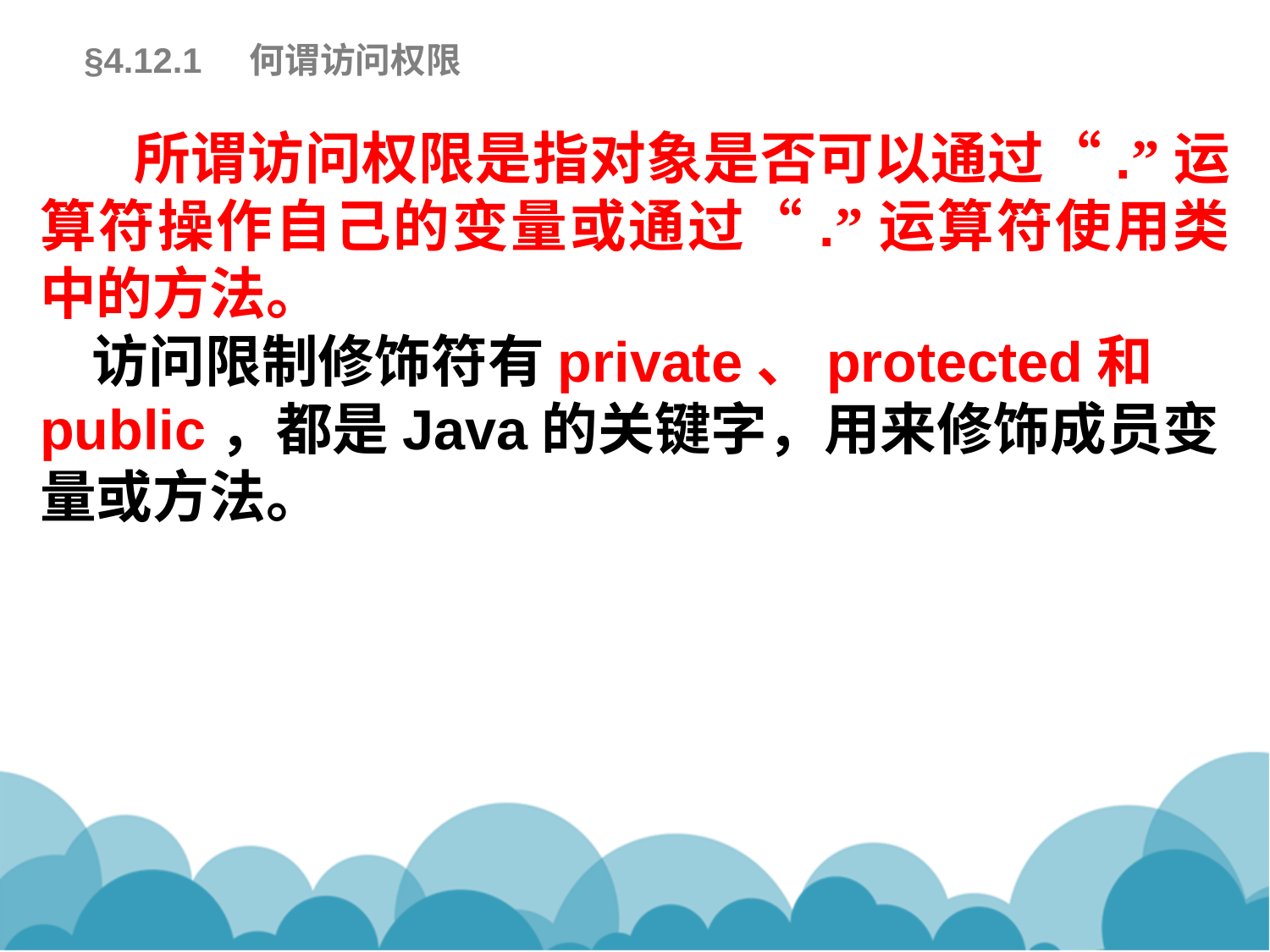

§4.12.1    何谓访问权限
      所谓访问权限是指对象是否可以通过“.”运算符操作自己的变量或通过“.”运算符使用类中的方法。
   访问限制修饰符有private、protected和public，都是Java的关键字，用来修饰成员变量或方法。
117